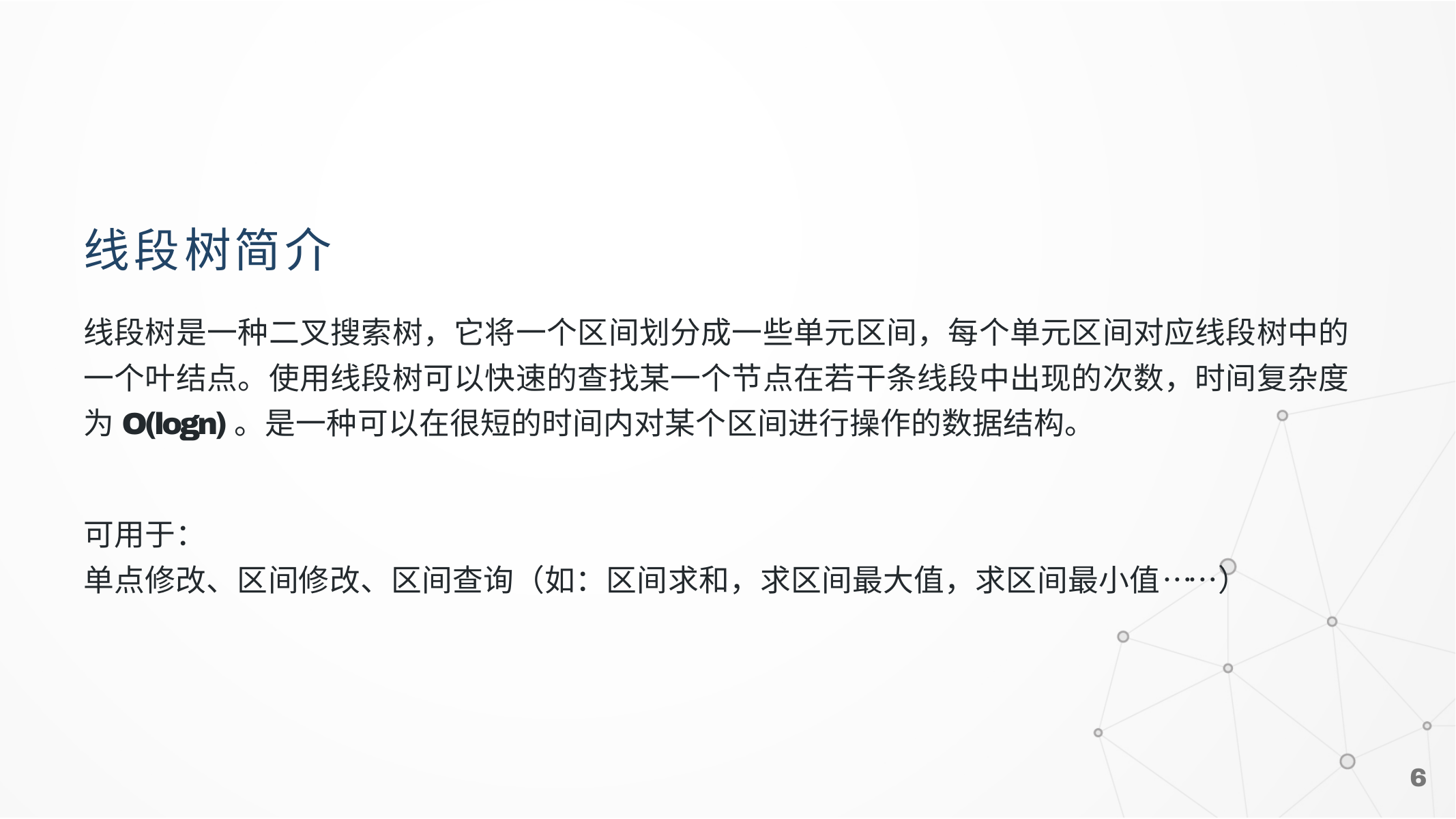

# 线段树简介
线段树是一种二叉搜索树，它将一个区间划分成一些单元区间，每个单元区间对应线段树中的 一个叶结点。使用线段树可以快速的查找某一个节点在若干条线段中出现的次数，时间复杂度 为O(logn)。是一种可以在很短的时间内对某个区间进行操作的数据结构。

可用于：
单点修改、区间修改、区间查询（如：区间求和，求区间最大值，求区间最小值……）
6